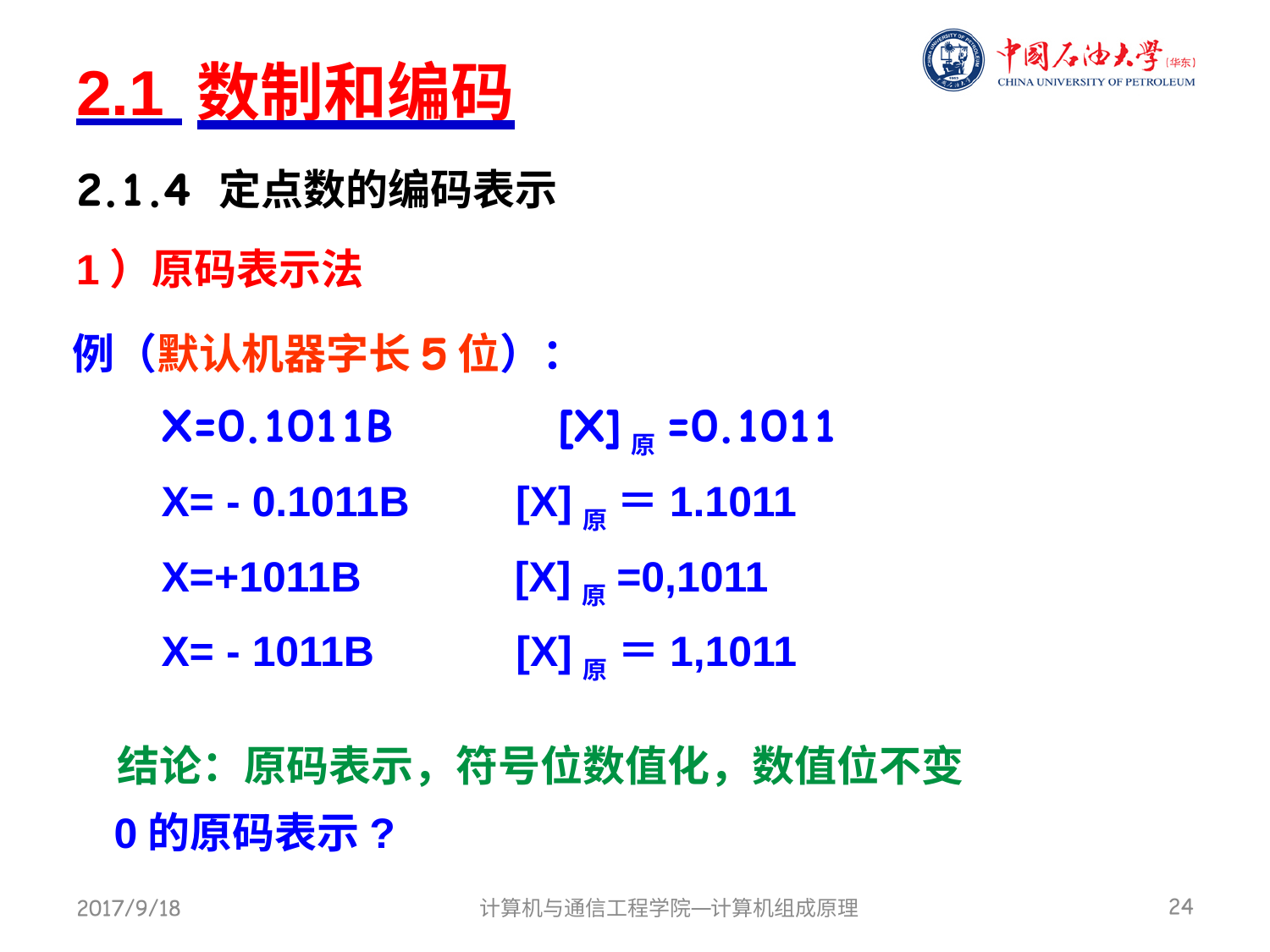

# 2.1 数制和编码
2.1.4 定点数的编码表示
1）原码表示法
     例（默认机器字长5位）：
        X=0.1011B         [X]原=0.1011
       X= - 0.1011B         [X]原 ＝1.1011
       X=+1011B             [X]原=0,1011
       X= - 1011B            [X]原 ＝1,1011

   结论：原码表示，符号位数值化，数值位不变
   0的原码表示?
2017/9/18
计算机与通信工程学院—计算机组成原理
24